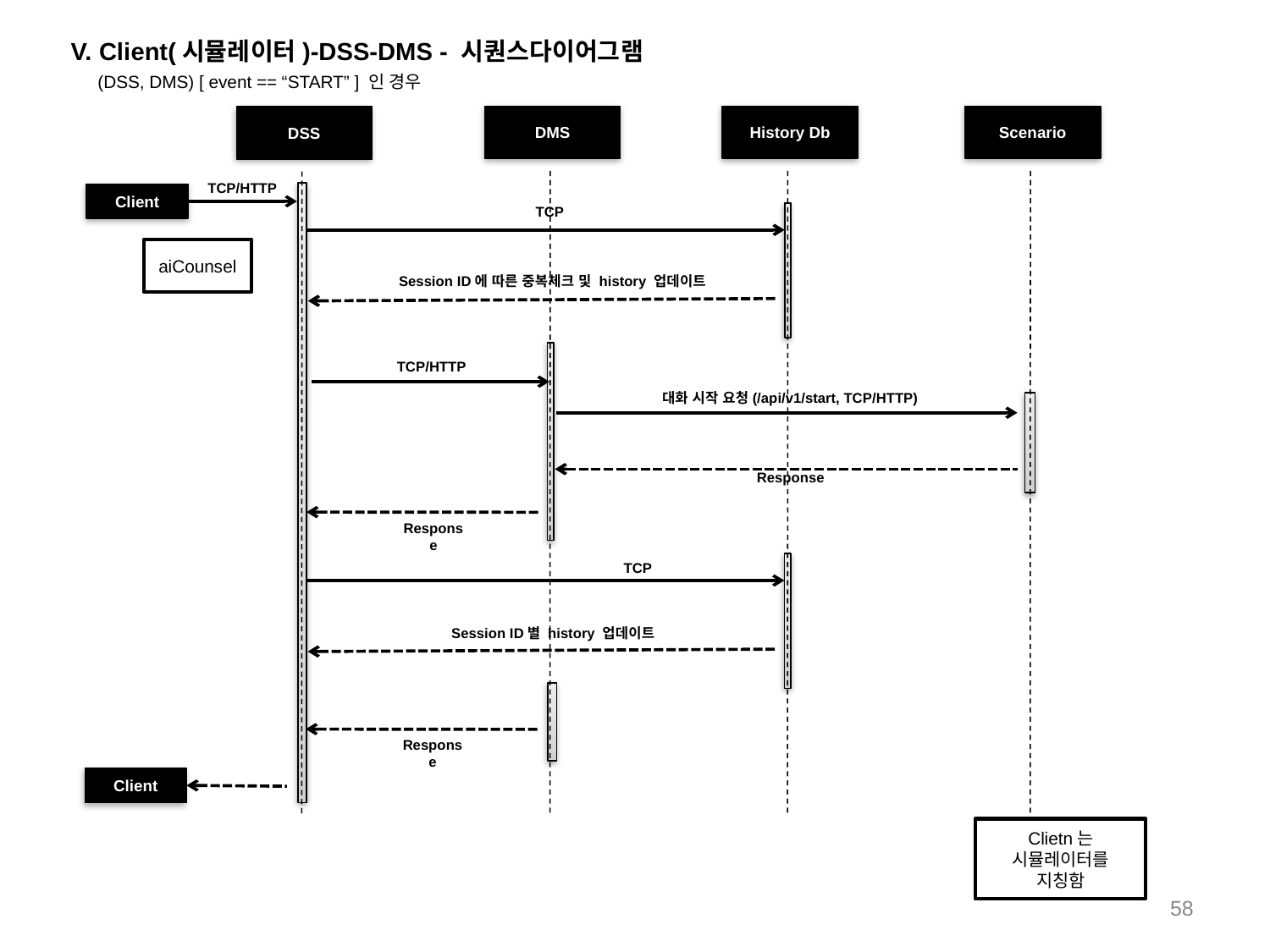

V. Client(시뮬레이터)-DSS-DMS - 시퀀스다이어그램
# (DSS, DMS) [ event == “START” ] 인 경우
DMS
History Db
Scenario
DSS
TCP/HTTP

Client
TCP

aiCounsel
Session ID에 따른 중복체크 및 history 업데이트

TCP/HTTP
대화 시작 요청(/api/v1/start, TCP/HTTP)

Response
Response
TCP

Session ID별 history 업데이트

Response
Client
Clietn는 시뮬레이터를 지칭함
58